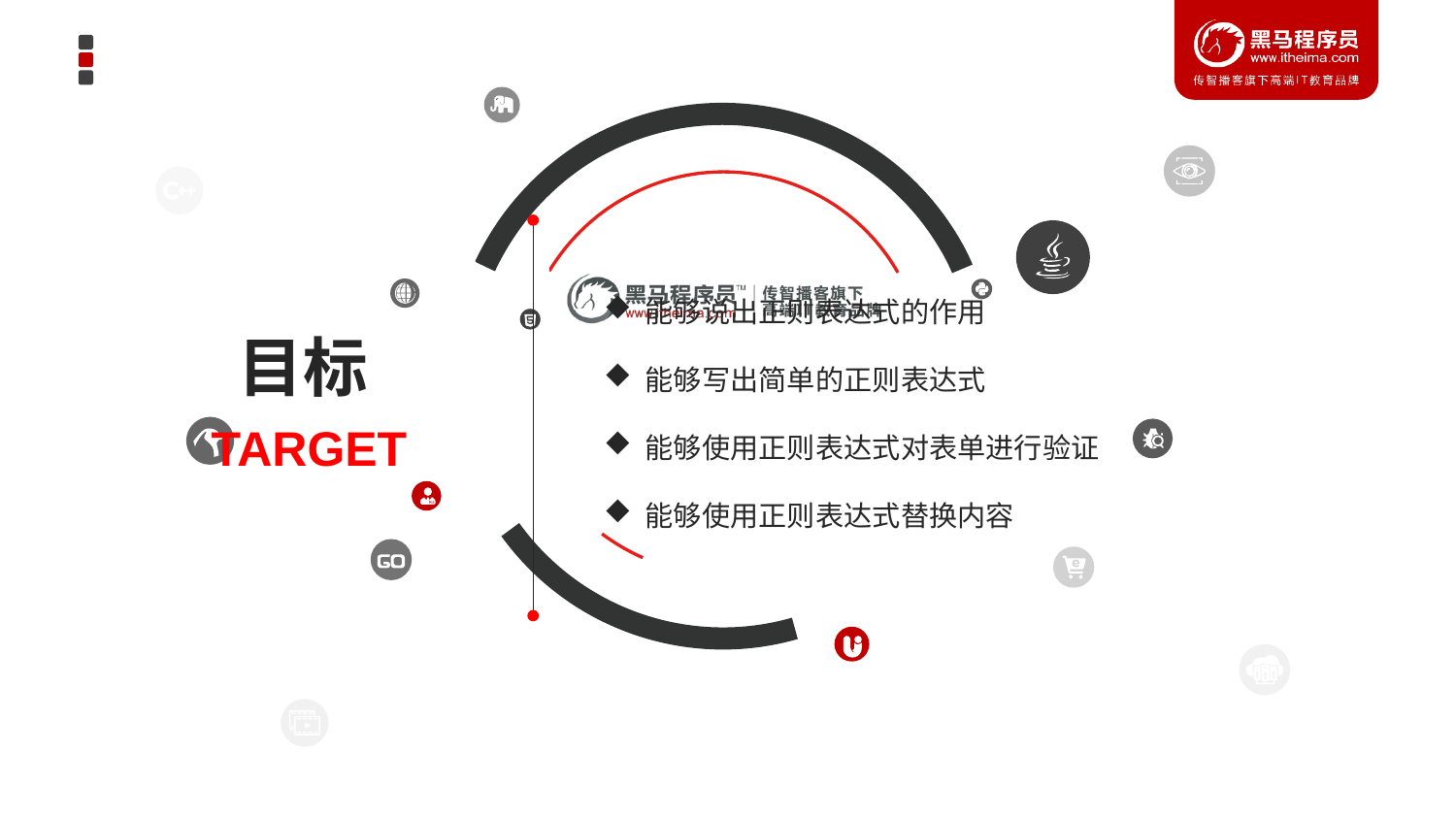

能够说出正则表达式的作用
 能够写出简单的正则表达式
 能够使用正则表达式对表单进行验证
 能够使用正则表达式替换内容
目标
TARGET